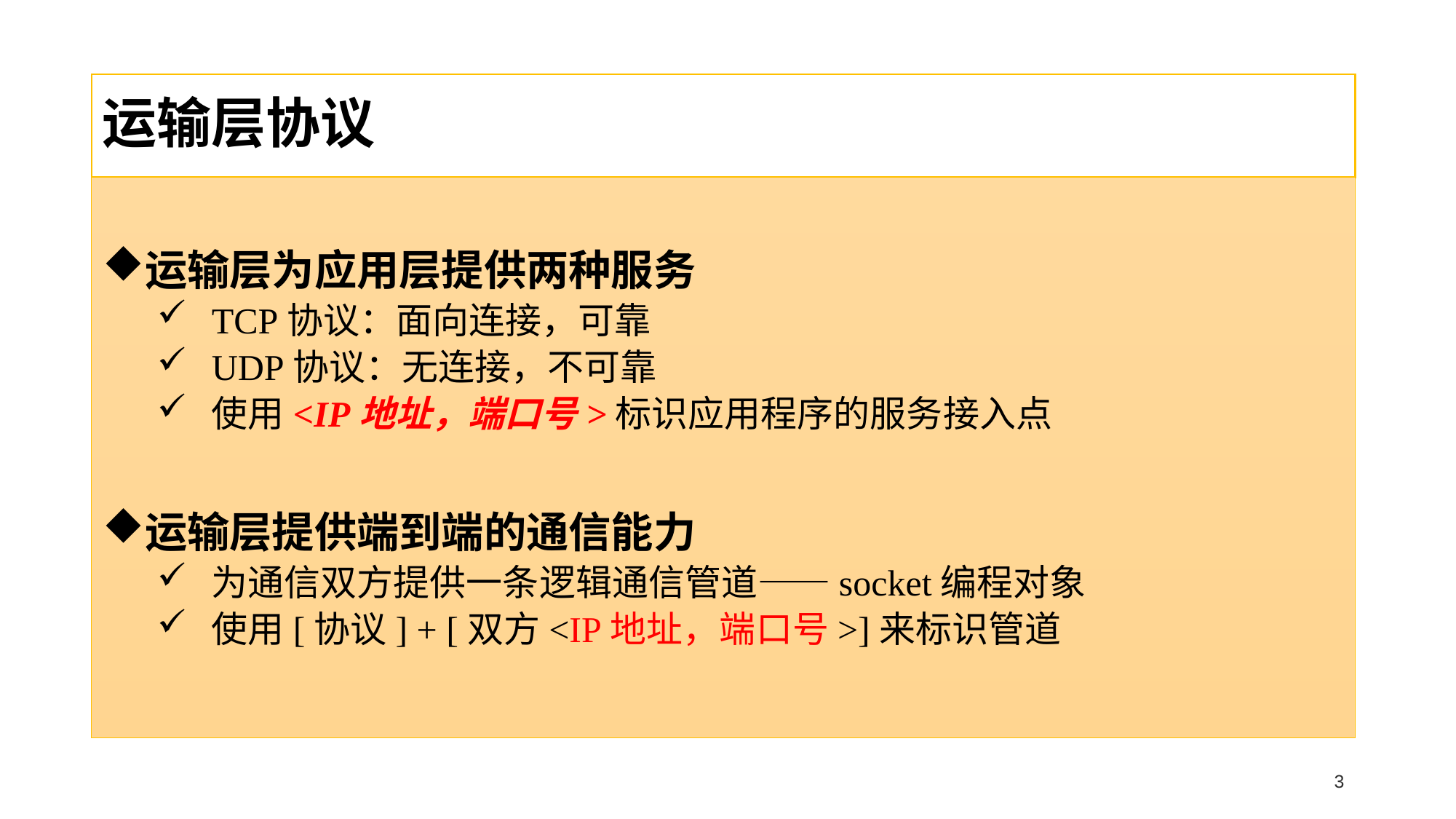

# 运输层协议

运输层为应用层提供两种服务
TCP协议：面向连接，可靠
UDP协议：无连接，不可靠
使用<IP地址，端口号>标识应用程序的服务接入点

运输层提供端到端的通信能力
为通信双方提供一条逻辑通信管道——socket编程对象
使用[协议] + [双方<IP地址，端口号>]来标识管道
3